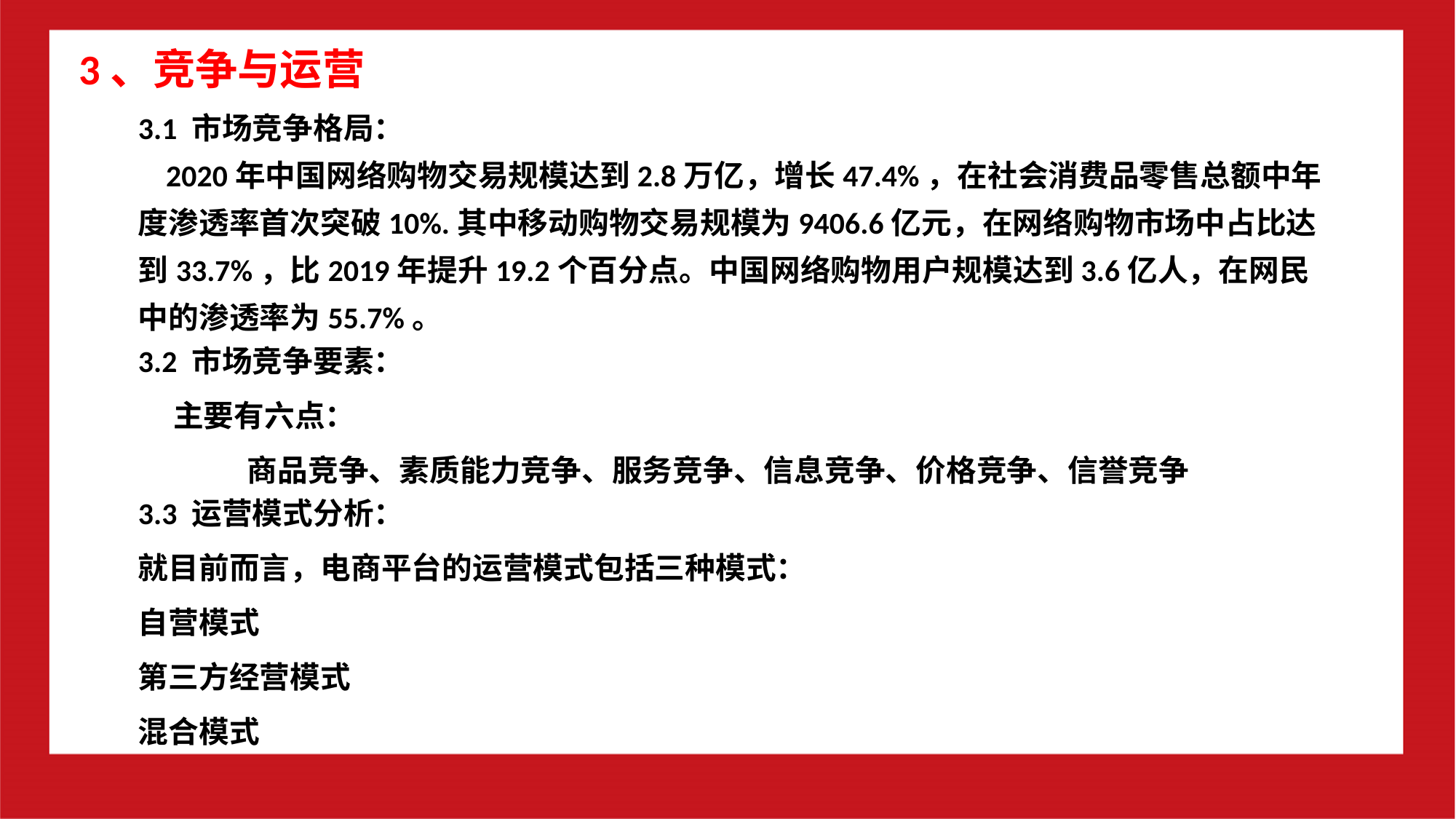

3、竞争与运营
3.1 市场竞争格局：
    2020年中国网络购物交易规模达到2.8万亿，增长47.4%，在社会消费品零售总额中年度渗透率首次突破10%.其中移动购物交易规模为9406.6亿元，在网络购物市场中占比达到33.7%，比2019年提升19.2个百分点。中国网络购物用户规模达到3.6亿人，在网民中的渗透率为55.7%。

3.2 市场竞争要素：
    主要有六点：
	商品竞争、素质能力竞争、服务竞争、信息竞争、价格竞争、信誉竞争
3.3 运营模式分析：
就目前而言，电商平台的运营模式包括三种模式：
自营模式
第三方经营模式
混合模式